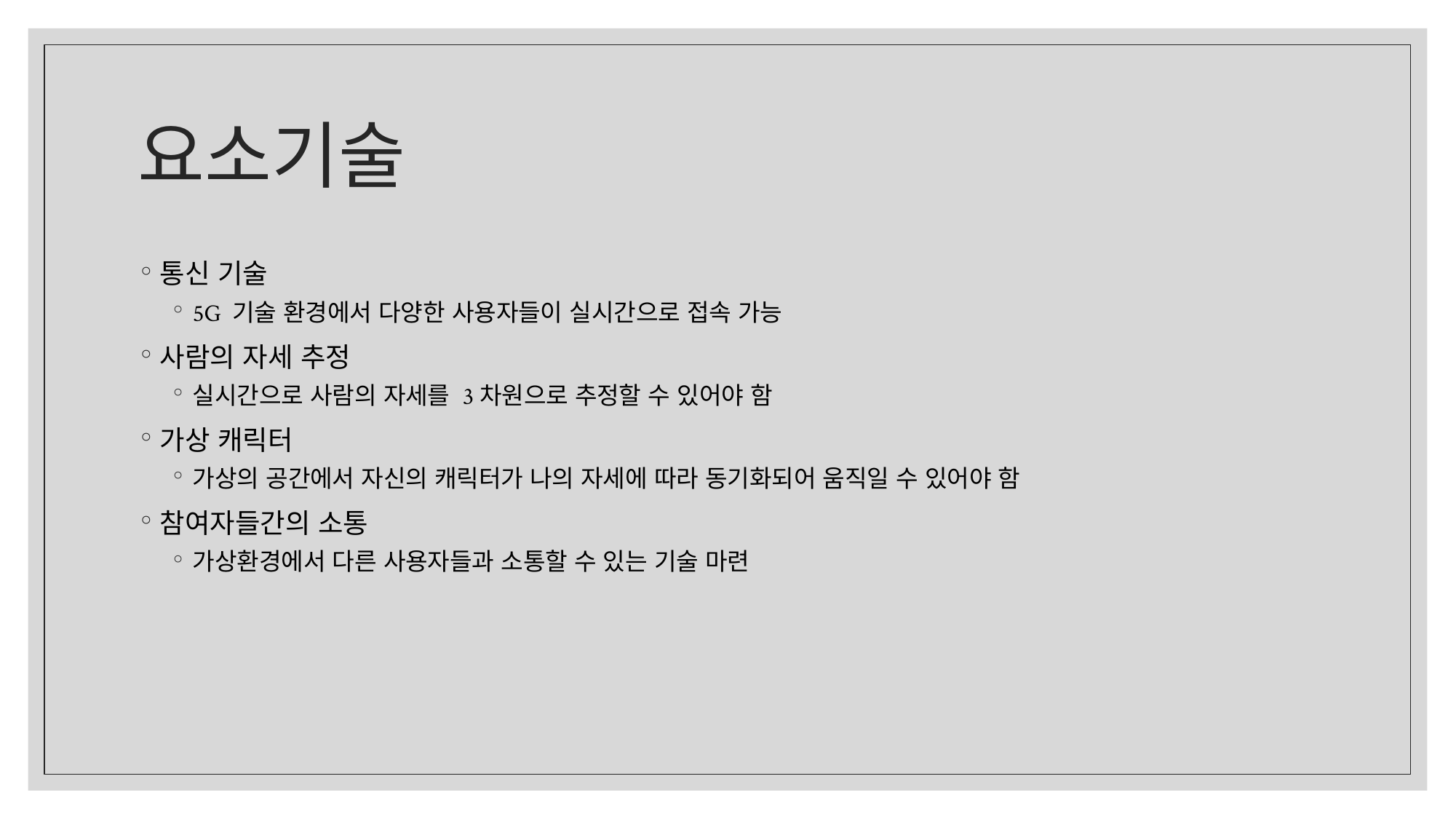

# 요소기술
통신 기술
5G 기술 환경에서 다양한 사용자들이 실시간으로 접속 가능
사람의 자세 추정
실시간으로 사람의 자세를 3차원으로 추정할 수 있어야 함
가상 캐릭터
가상의 공간에서 자신의 캐릭터가 나의 자세에 따라 동기화되어 움직일 수 있어야 함
참여자들간의 소통
가상환경에서 다른 사용자들과 소통할 수 있는 기술 마련